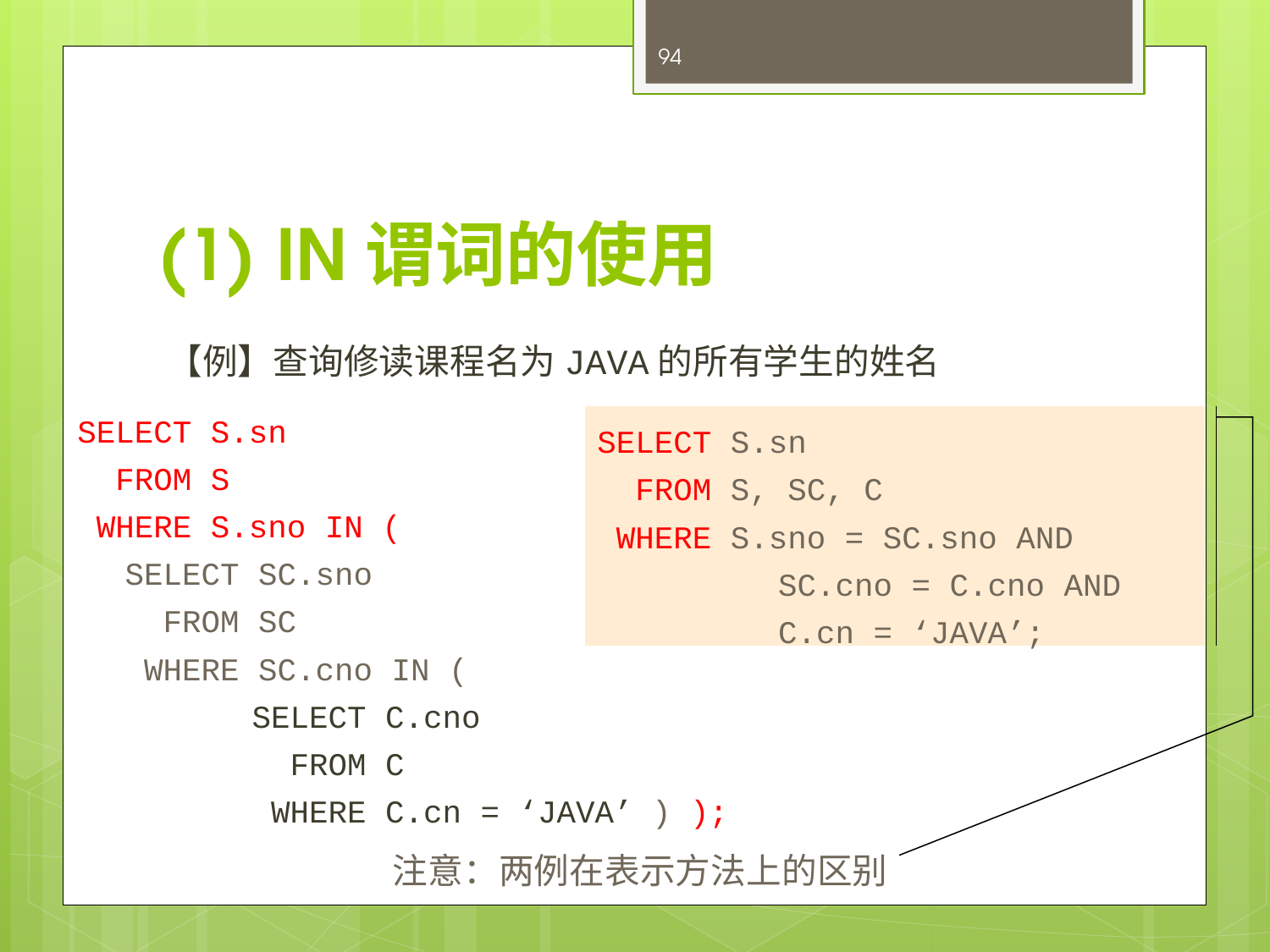

94
# (1) IN谓词的使用
【例】查询修读课程名为JAVA的所有学生的姓名

SELECT S.sn
  FROM S
 WHERE S.sno IN (
	SELECT SC.sno
	  FROM SC
	 WHERE SC.cno IN (
		SELECT C.cno
		  FROM C
		 WHERE C.cn = ‘JAVA’ ) );
SELECT S.sn
  FROM S, SC, C
 WHERE S.sno = SC.sno AND
       SC.cno = C.cno AND
       C.cn = ‘JAVA’;
注意：两例在表示方法上的区别